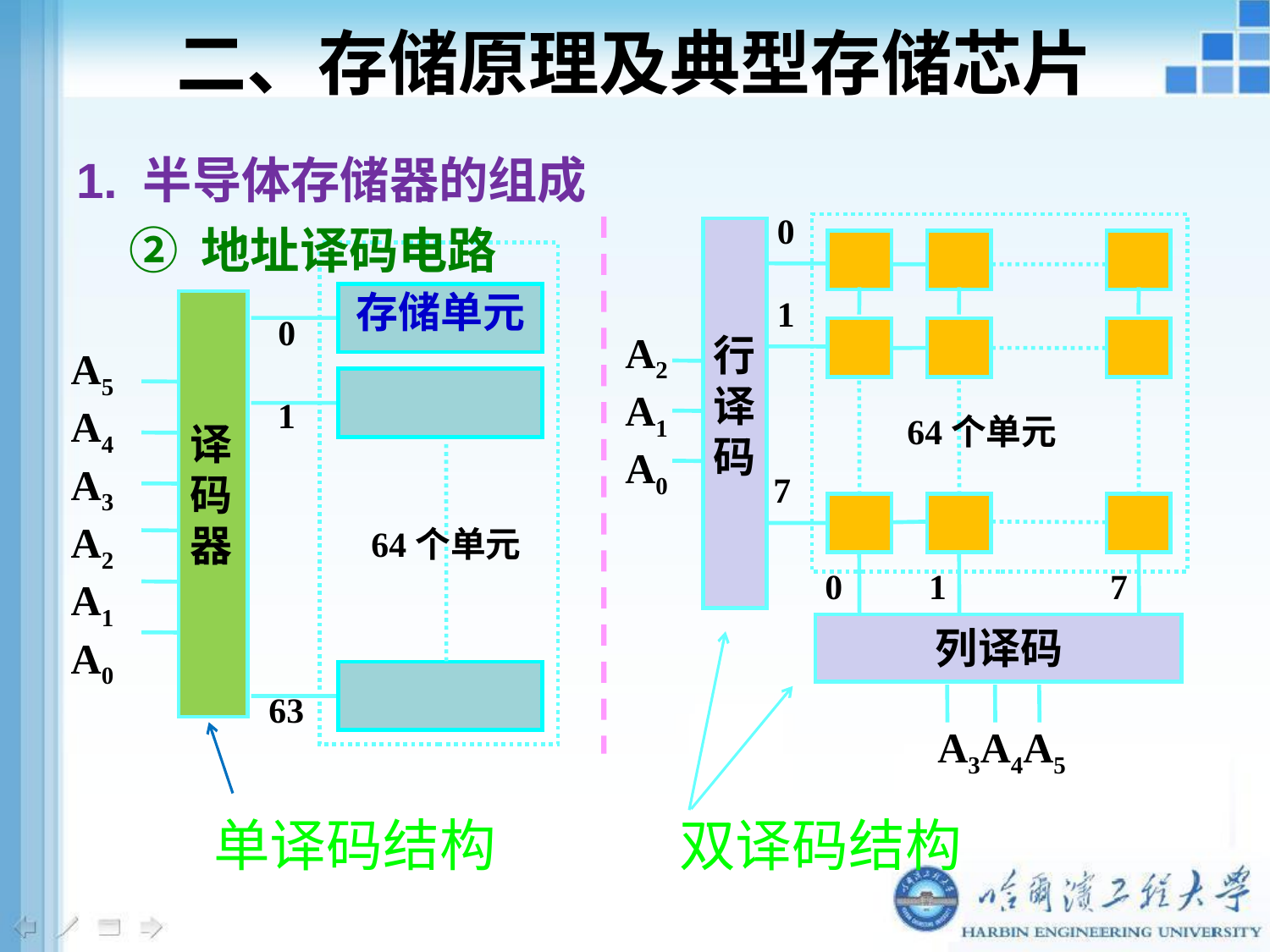

二、存储原理及典型存储芯片
1. 半导体存储器的组成
# ② 地址译码电路
0

1
A2
A1
A0
行译码

64个单元
7

0
1
7

列译码

A3A4A5
双译码结构

存储单元

0

A5
A4
A3
A2
A1
A0

1

译码器

64个单元

63

单译码结构